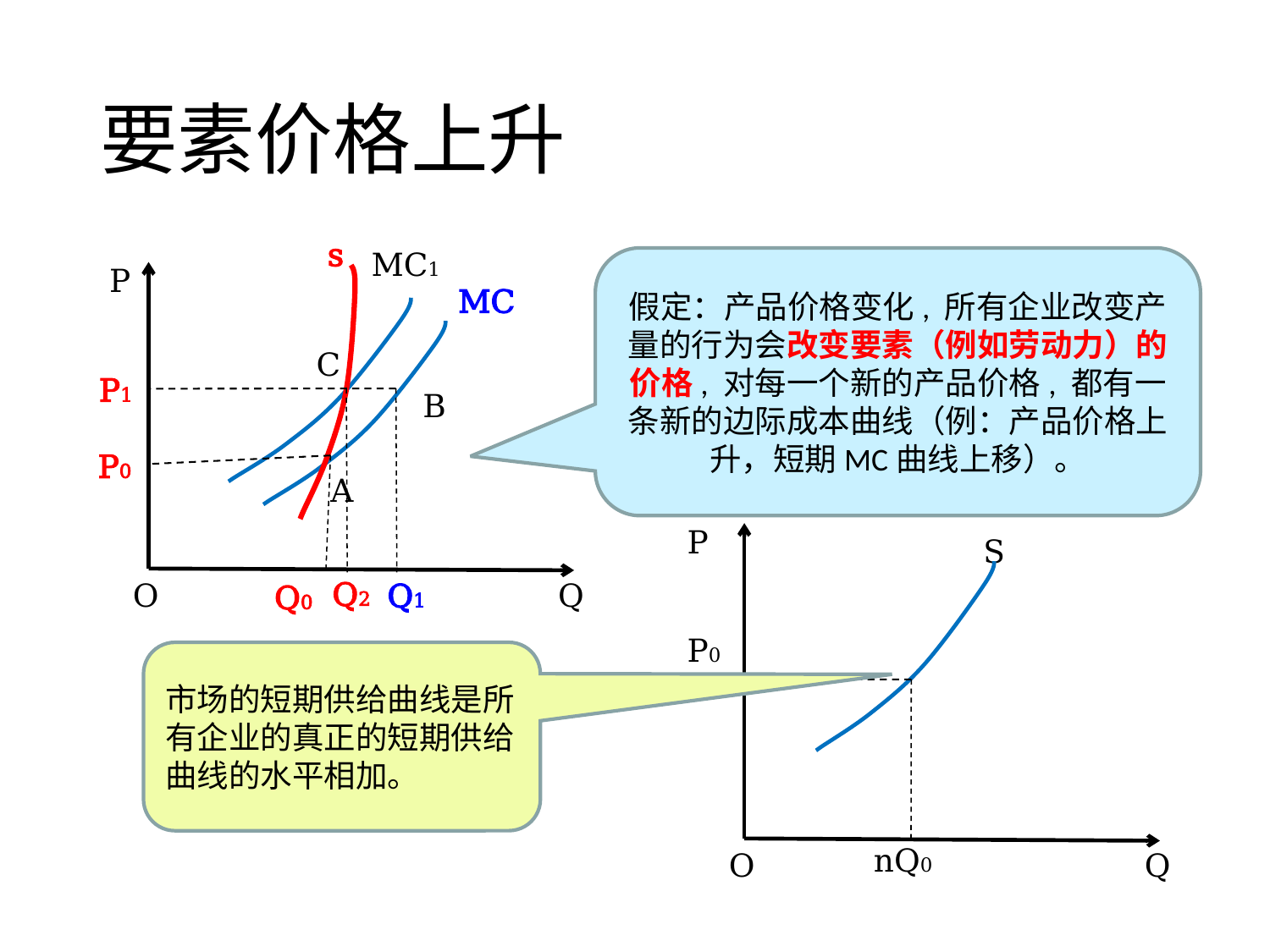

# 要素价格上升
s
MC1
假定：产品价格变化, 所有企业改变产量的行为会改变要素（例如劳动力）的价格, 对每一个新的产品价格, 都有一条新的边际成本曲线（例：产品价格上升，短期MC曲线上移）。

P
MC

C
P1
B

P0

A

P
S

O
Q
P0

nQ0
Q2
O
Q
Q1
Q0
市场的短期供给曲线是所有企业的真正的短期供给曲线的水平相加。